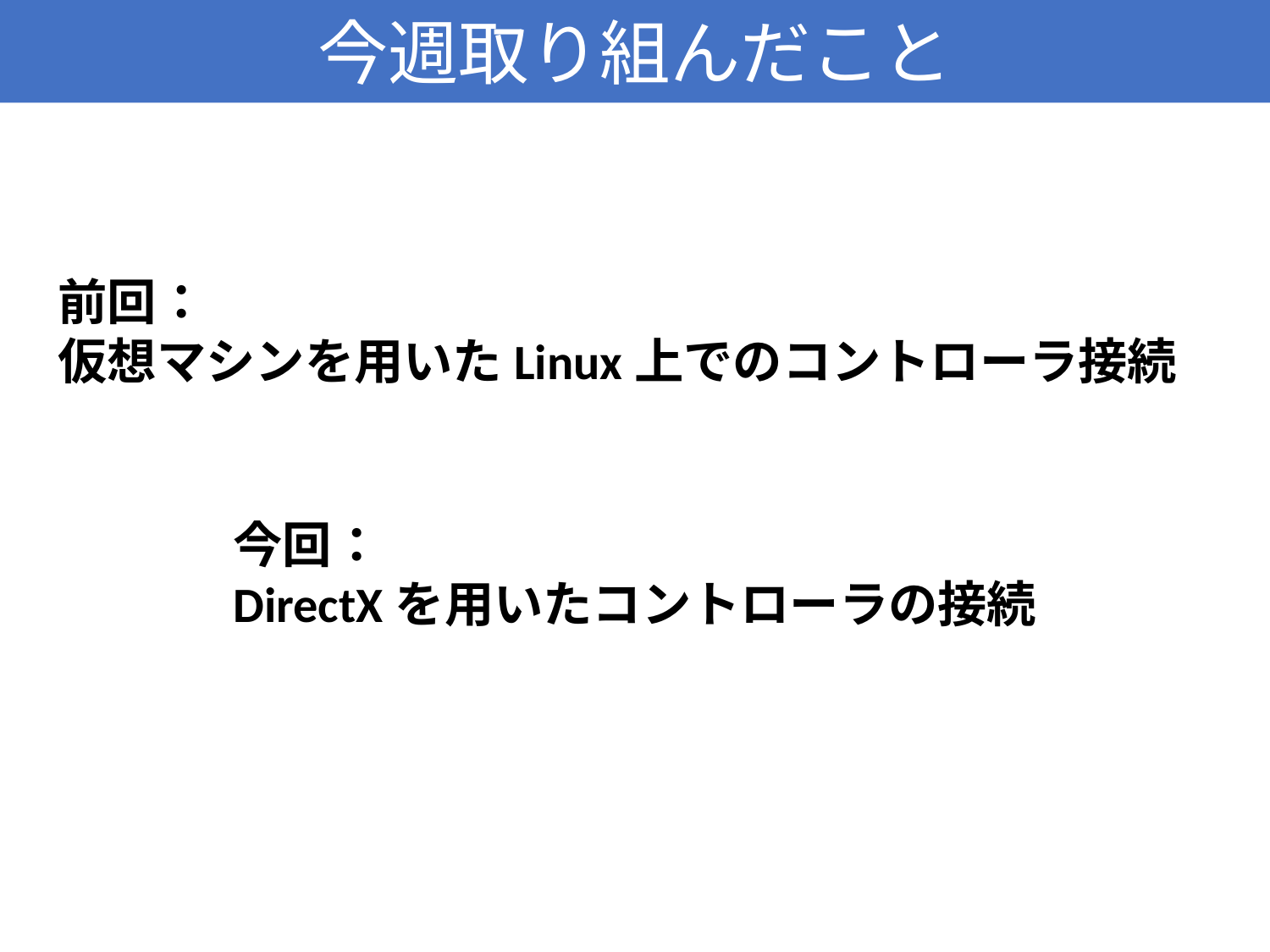

今週取り組んだこと
前回：
仮想マシンを用いたLinux上でのコントローラ接続
今回：
DirectXを用いたコントローラの接続